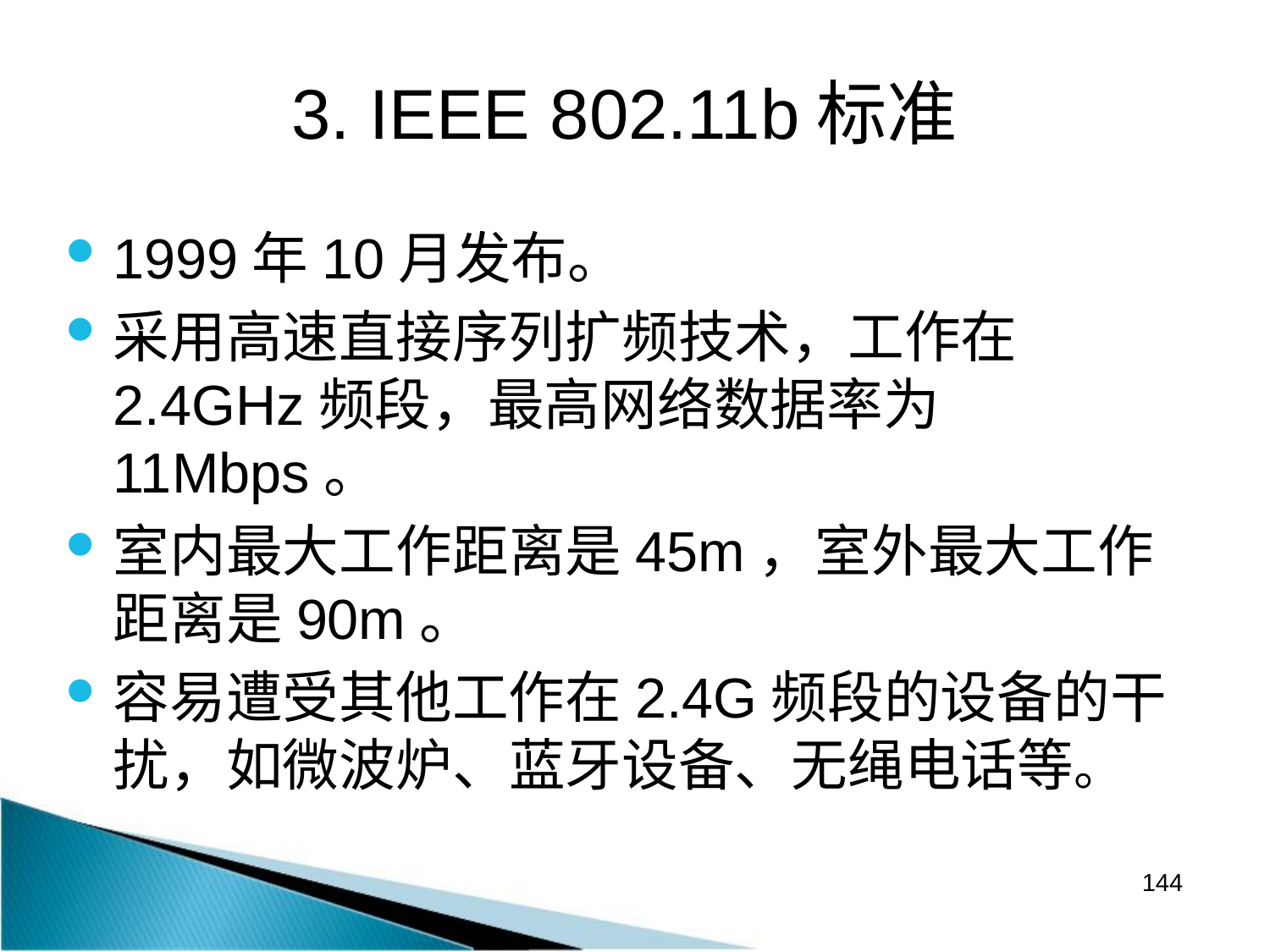

# 3. IEEE 802.11b标准
1999年10月发布。
采用高速直接序列扩频技术，工作在2.4GHz频段，最高网络数据率为11Mbps。
室内最大工作距离是45m，室外最大工作距离是90m。
容易遭受其他工作在2.4G频段的设备的干扰，如微波炉、蓝牙设备、无绳电话等。
144